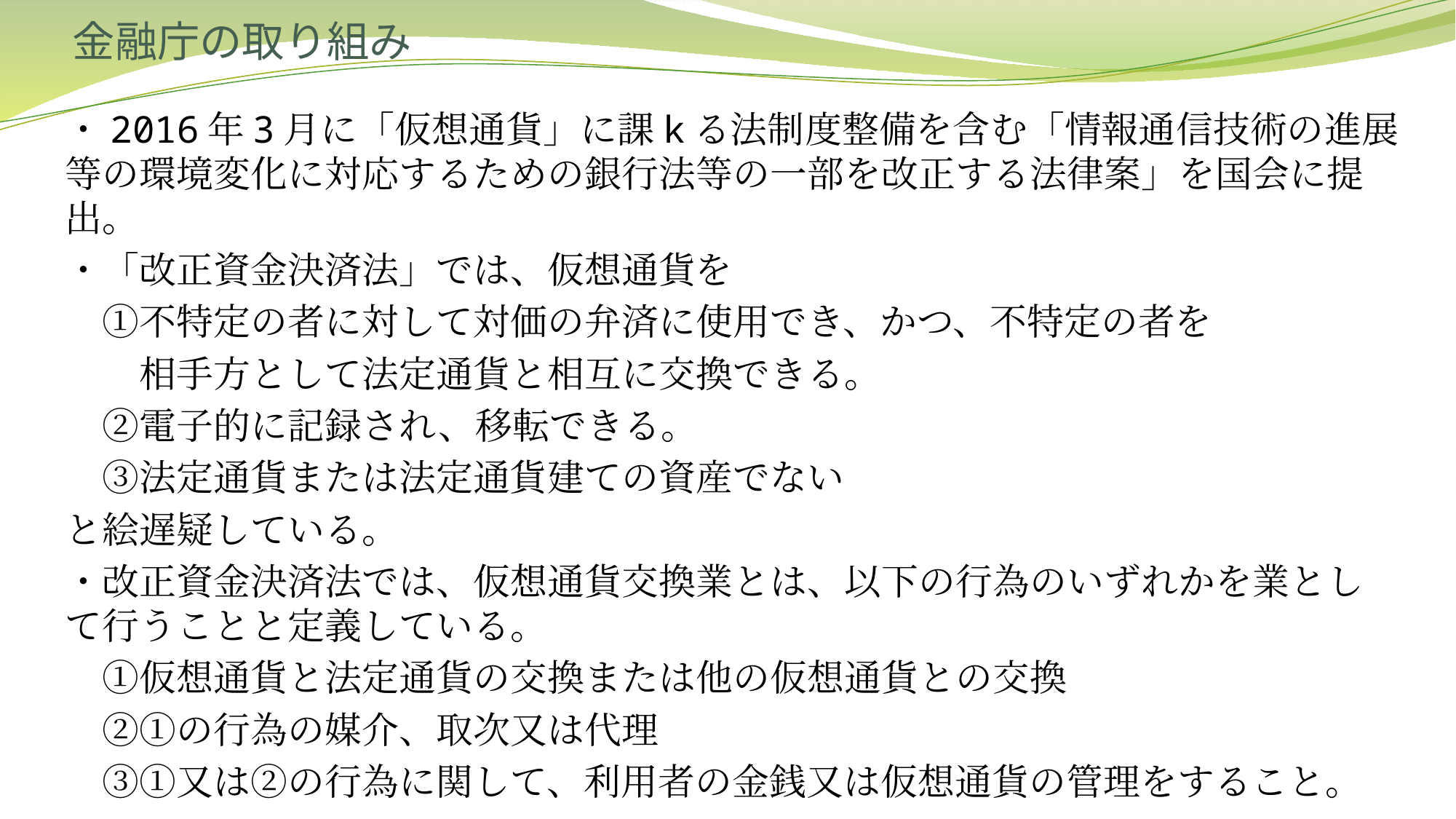

# 金融庁の取り組み
・2016年3月に「仮想通貨」に課kる法制度整備を含む「情報通信技術の進展等の環境変化に対応するための銀行法等の一部を改正する法律案」を国会に提出。
・「改正資金決済法」では、仮想通貨を
　①不特定の者に対して対価の弁済に使用でき、かつ、不特定の者を
　　相手方として法定通貨と相互に交換できる。
　②電子的に記録され、移転できる。
　③法定通貨または法定通貨建ての資産でない
と絵遅疑している。
・改正資金決済法では、仮想通貨交換業とは、以下の行為のいずれかを業として行うことと定義している。
　①仮想通貨と法定通貨の交換または他の仮想通貨との交換
　②①の行為の媒介、取次又は代理
　③①又は②の行為に関して、利用者の金銭又は仮想通貨の管理をすること。